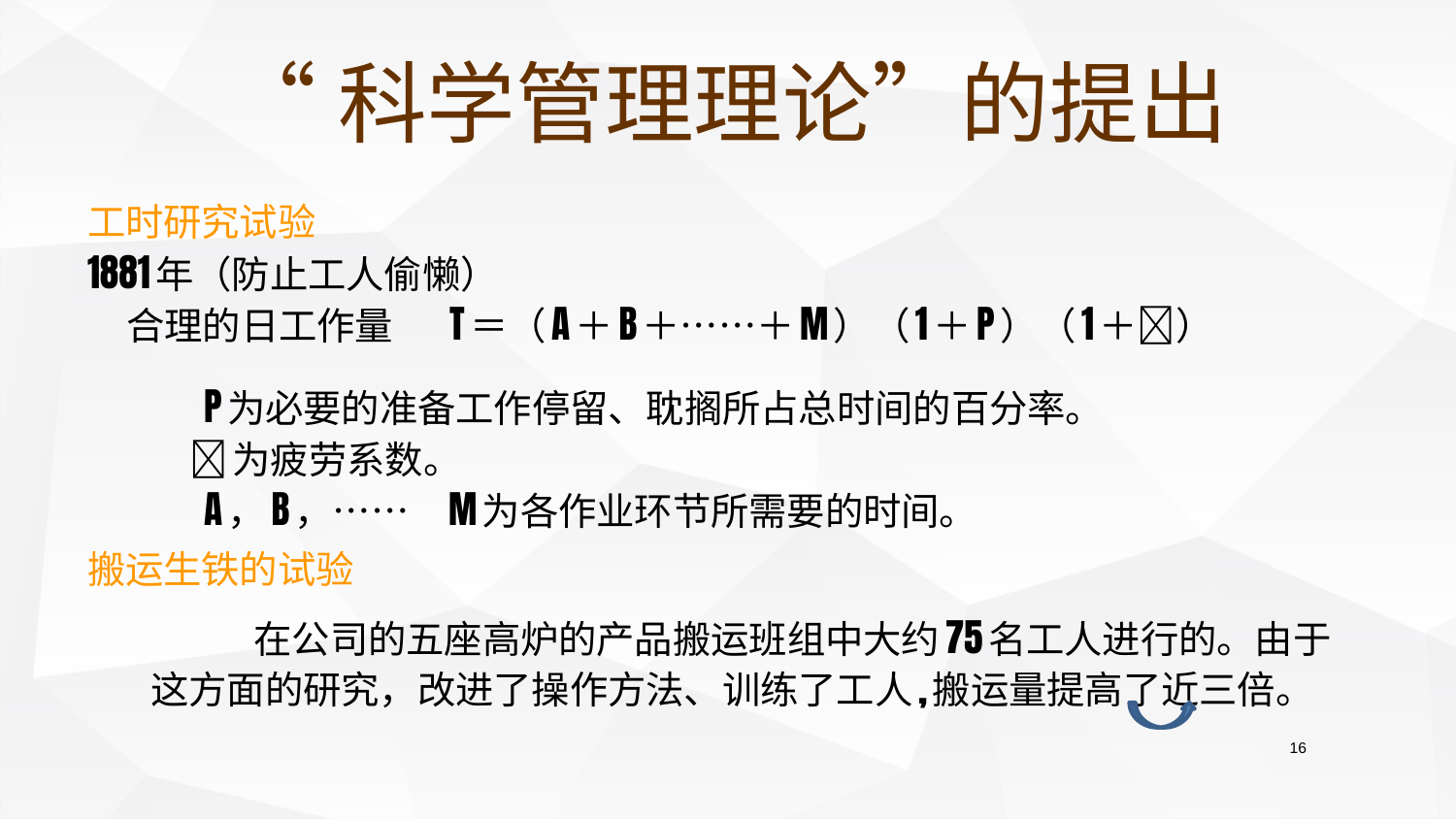

# “科学管理理论”的提出
工时研究试验
1881年（防止工人偷懒）
    合理的日工作量      T＝（A＋B＋……＋M）（1＋P）（1＋α）
             P为必要的准备工作停留、耽搁所占总时间的百分率。
            α为疲劳系数。
             A，B，……    M为各作业环节所需要的时间。
搬运生铁的试验
                   在公司的五座高炉的产品搬运班组中大约75名工人进行的。由于这方面的研究，改进了操作方法、训练了工人,搬运量提高了近三倍。

16